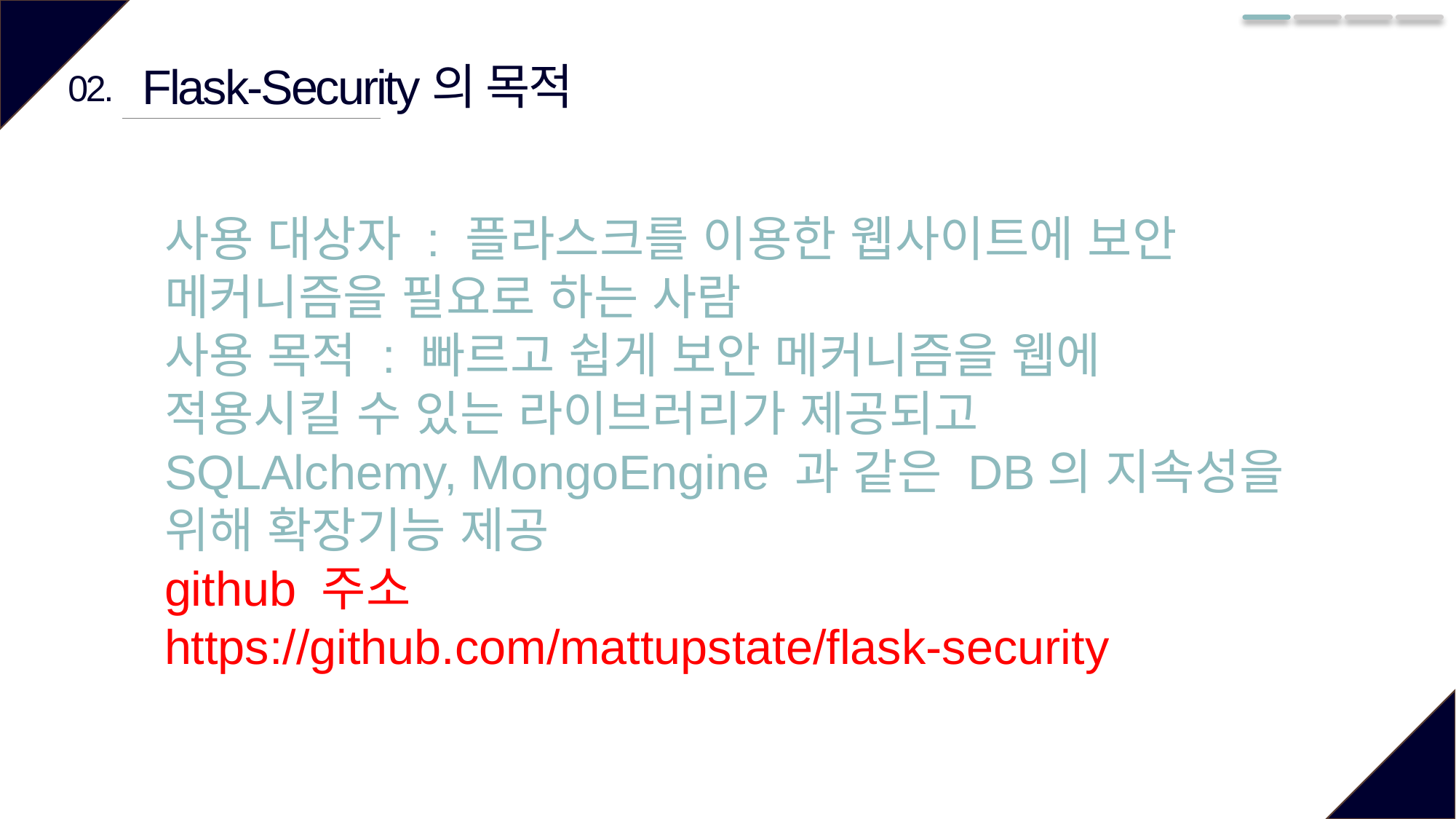

Flask-Security의 목적
02.
사용 대상자 : 플라스크를 이용한 웹사이트에 보안 메커니즘을 필요로 하는 사람
사용 목적 : 빠르고 쉽게 보안 메커니즘을 웹에 적용시킬 수 있는 라이브러리가 제공되고 SQLAlchemy, MongoEngine 과 같은 DB의 지속성을 위해 확장기능 제공
github 주소
https://github.com/mattupstate/flask-security